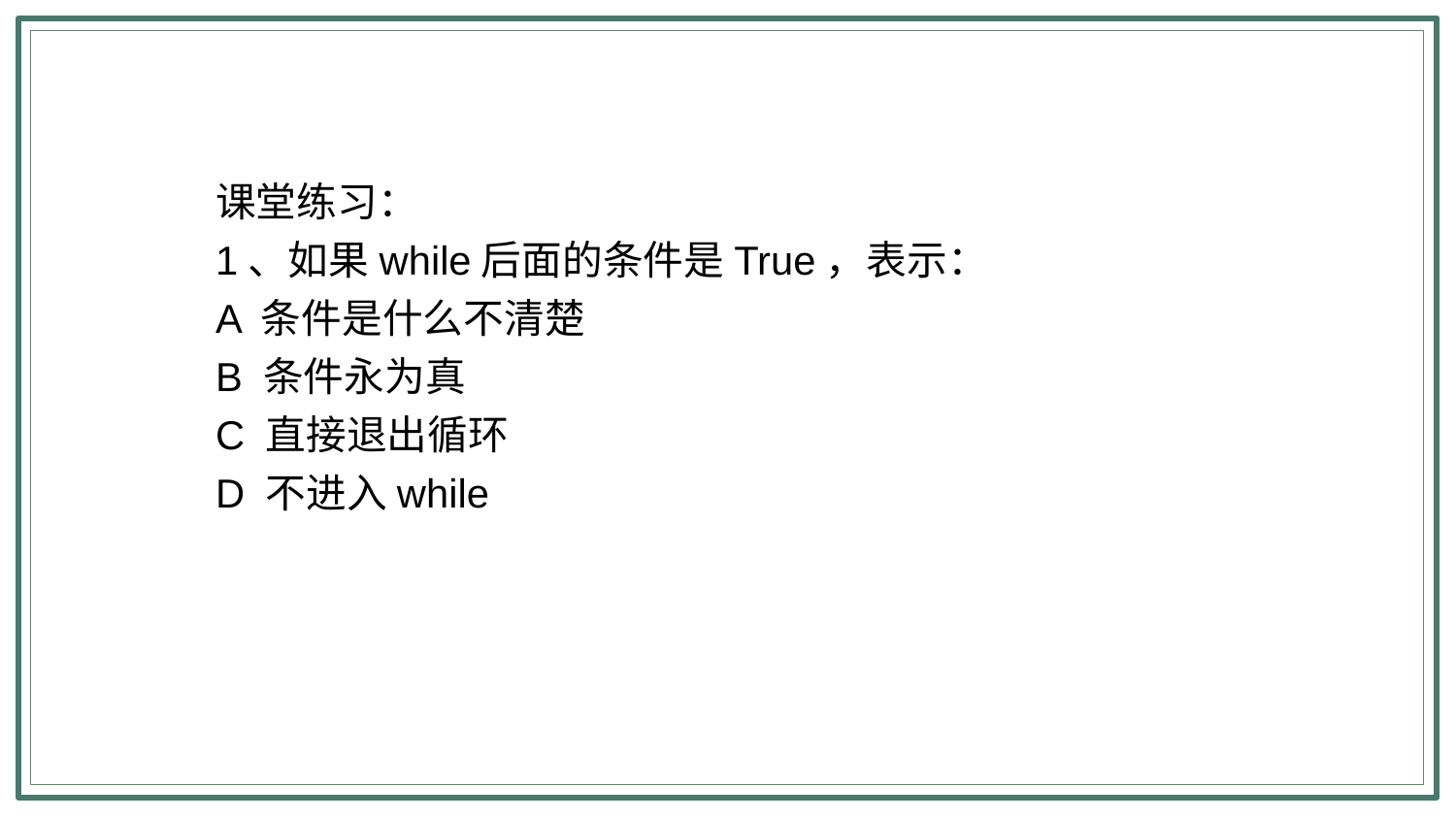

课堂练习：
1、如果while后面的条件是True，表示：
A 条件是什么不清楚
B 条件永为真
C 直接退出循环
D 不进入while